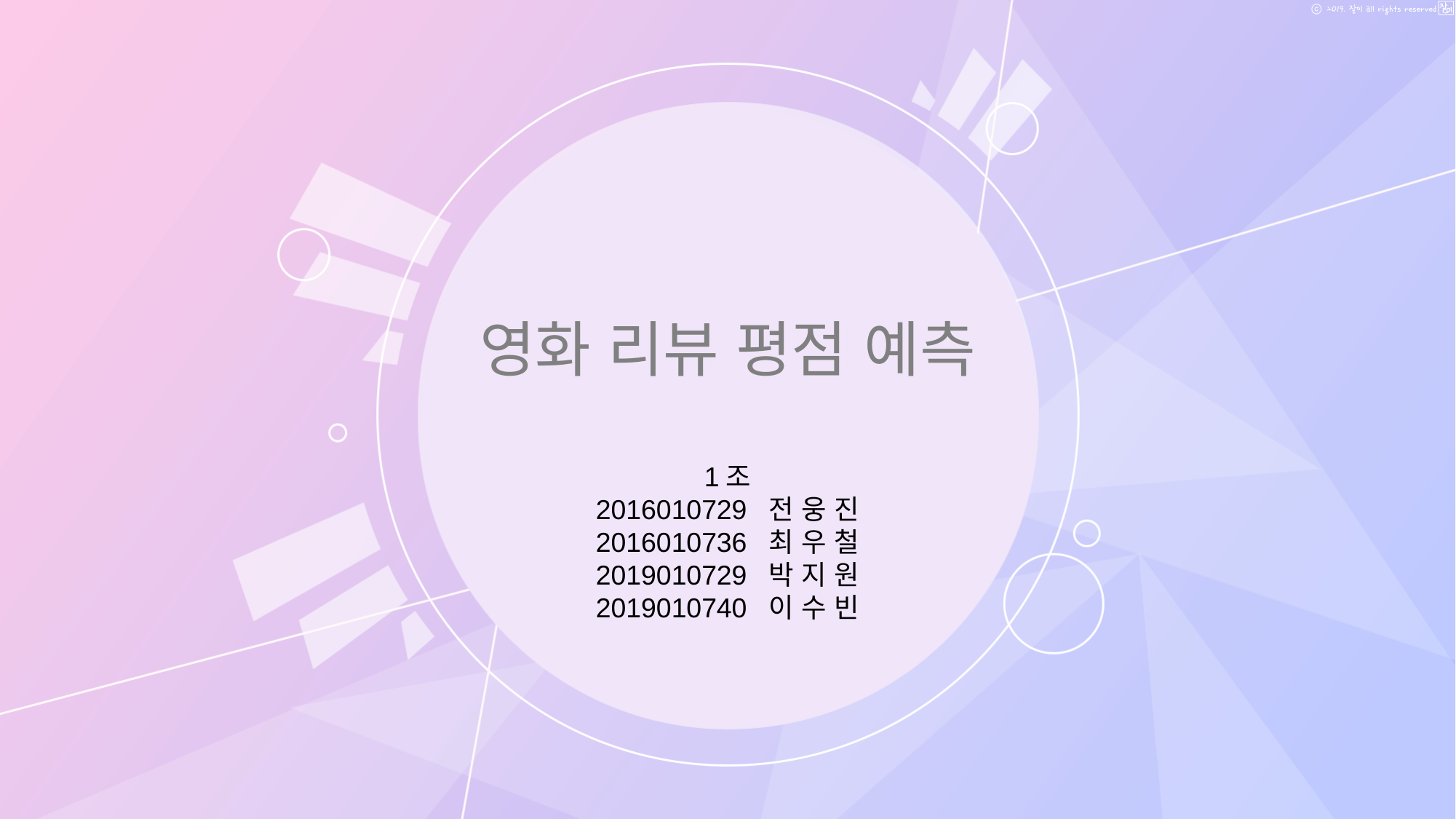

# 영화 리뷰 평점 예측

1조
2016010729  전 웅 진
2016010736  최 우 철
2019010729  박 지 원
2019010740  이 수 빈